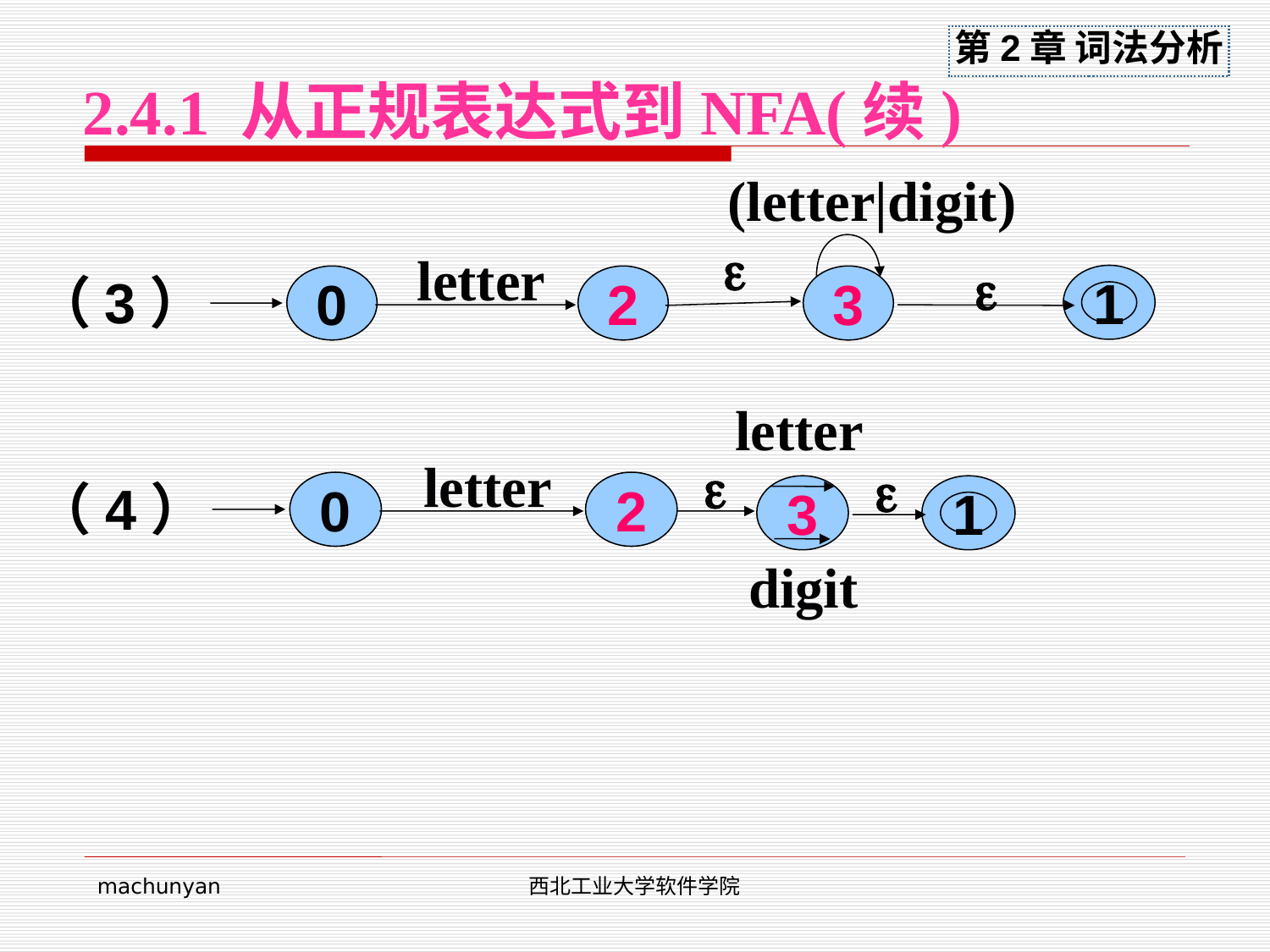

# 2.4.1 从正规表达式到NFA(续)
(letter|digit)
ε
letter
ε

1
0
2
3
（3）

letter
letter
ε
0
2
ε
3

1

digit
（4）
machunyan

西北工业大学软件学院
83